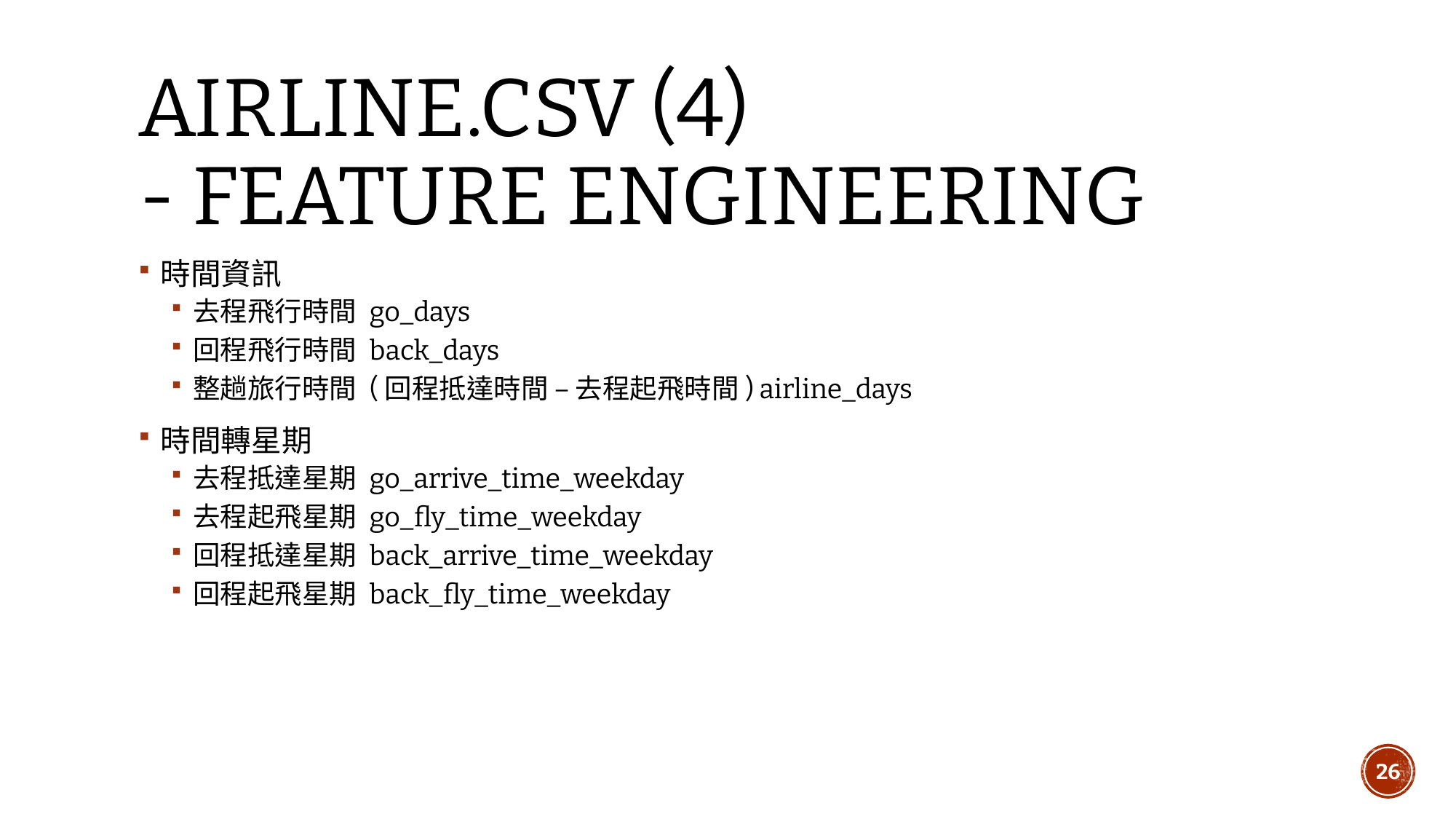

# airline.csv (4) - Feature Engineering
時間資訊
去程飛行時間 go_days
回程飛行時間 back_days
整趟旅行時間 (回程抵達時間 – 去程起飛時間) airline_days
時間轉星期
去程抵達星期 go_arrive_time_weekday
去程起飛星期 go_fly_time_weekday
回程抵達星期 back_arrive_time_weekday
回程起飛星期 back_fly_time_weekday
26